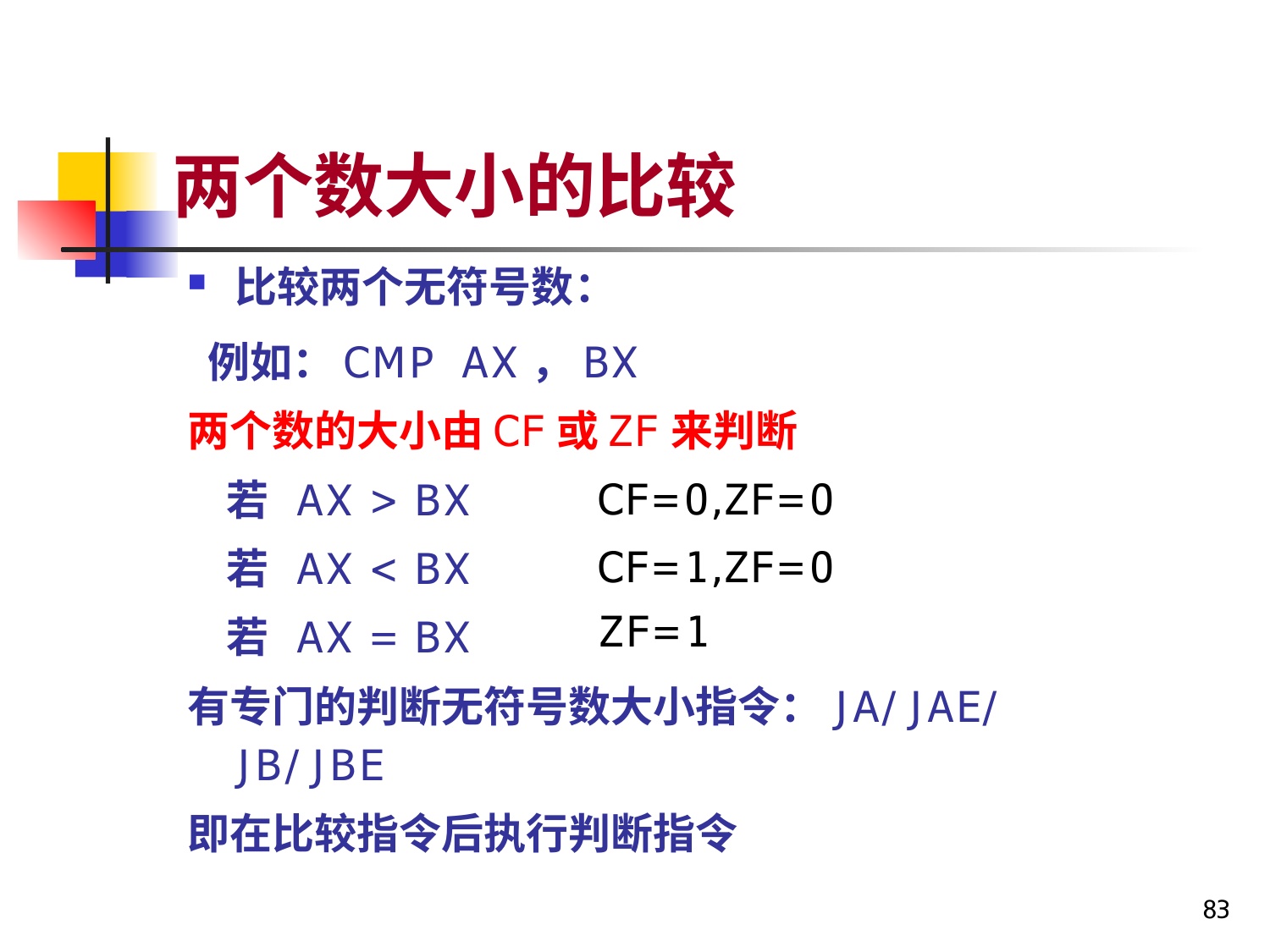

# 两个数大小的比较
比较两个无符号数：
 例如：CMP  AX，BX
两个数的大小由CF或ZF来判断
   若  AX > BX
   若  AX < BX
   若  AX = BX
有专门的判断无符号数大小指令：JA/JAE/JB/JBE
即在比较指令后执行判断指令

CF=0,ZF=0
CF=1,ZF=0
ZF=1
83